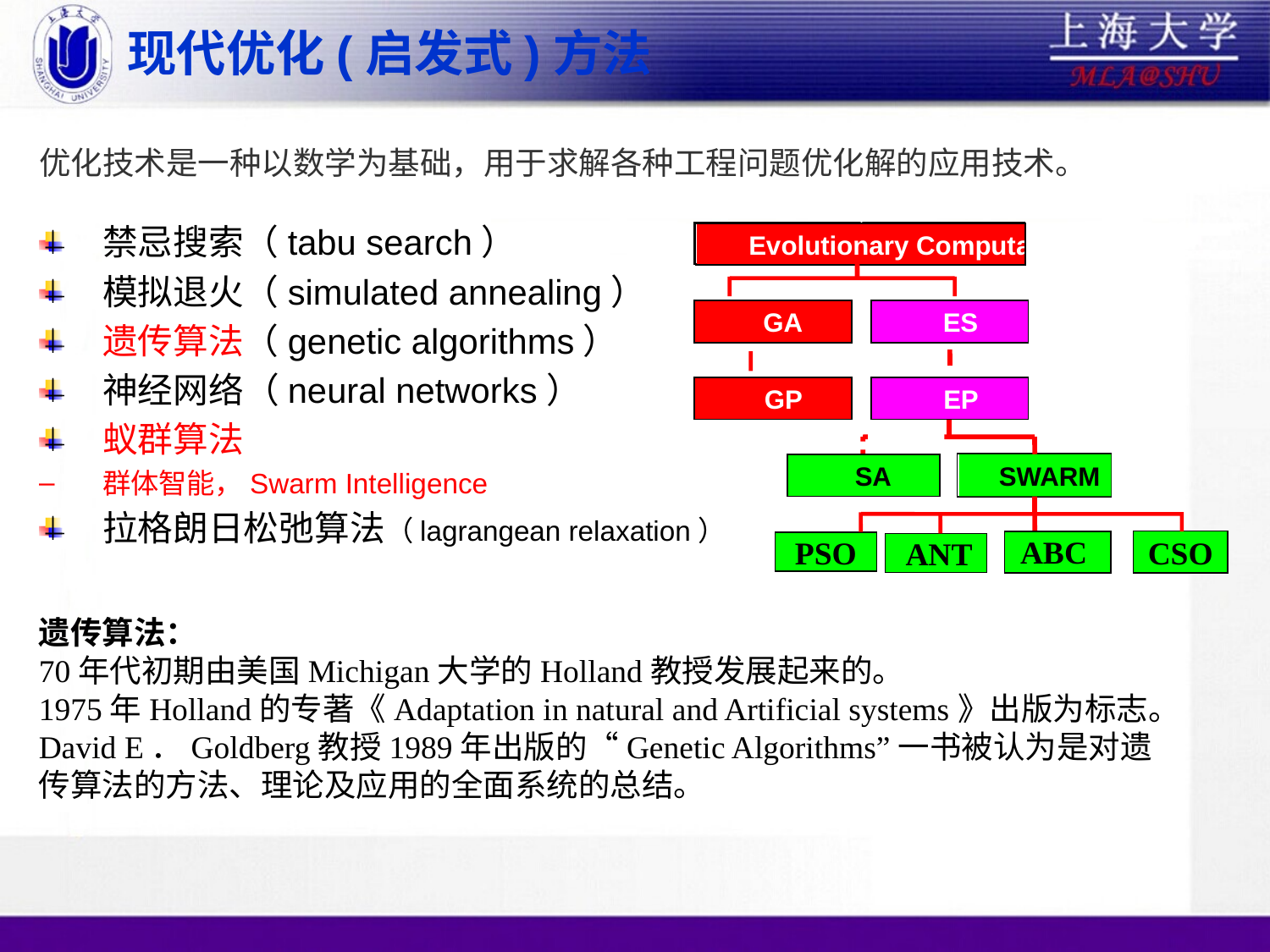

# 现代优化(启发式)方法
优化技术是一种以数学为基础，用于求解各种工程问题优化解的应用技术。

禁忌搜索（tabu search）
模拟退火（simulated annealing）
遗传算法（genetic algorithms）
神经网络（neural networks）
蚁群算法
群体智能，Swarm Intelligence
拉格朗日松弛算法（lagrangean relaxation）

Evolutionary Computation

GA
ES

GP
EP

SA
SWARM

CSO

PSO
ABC
 ANT
遗传算法：
70年代初期由美国Michigan大学的Holland教授发展起来的。
1975年Holland的专著《Adaptation in natural and Artificial systems》出版为标志。
David E．Goldberg教授1989年出版的“Genetic Algorithms”一书被认为是对遗传算法的方法、理论及应用的全面系统的总结。